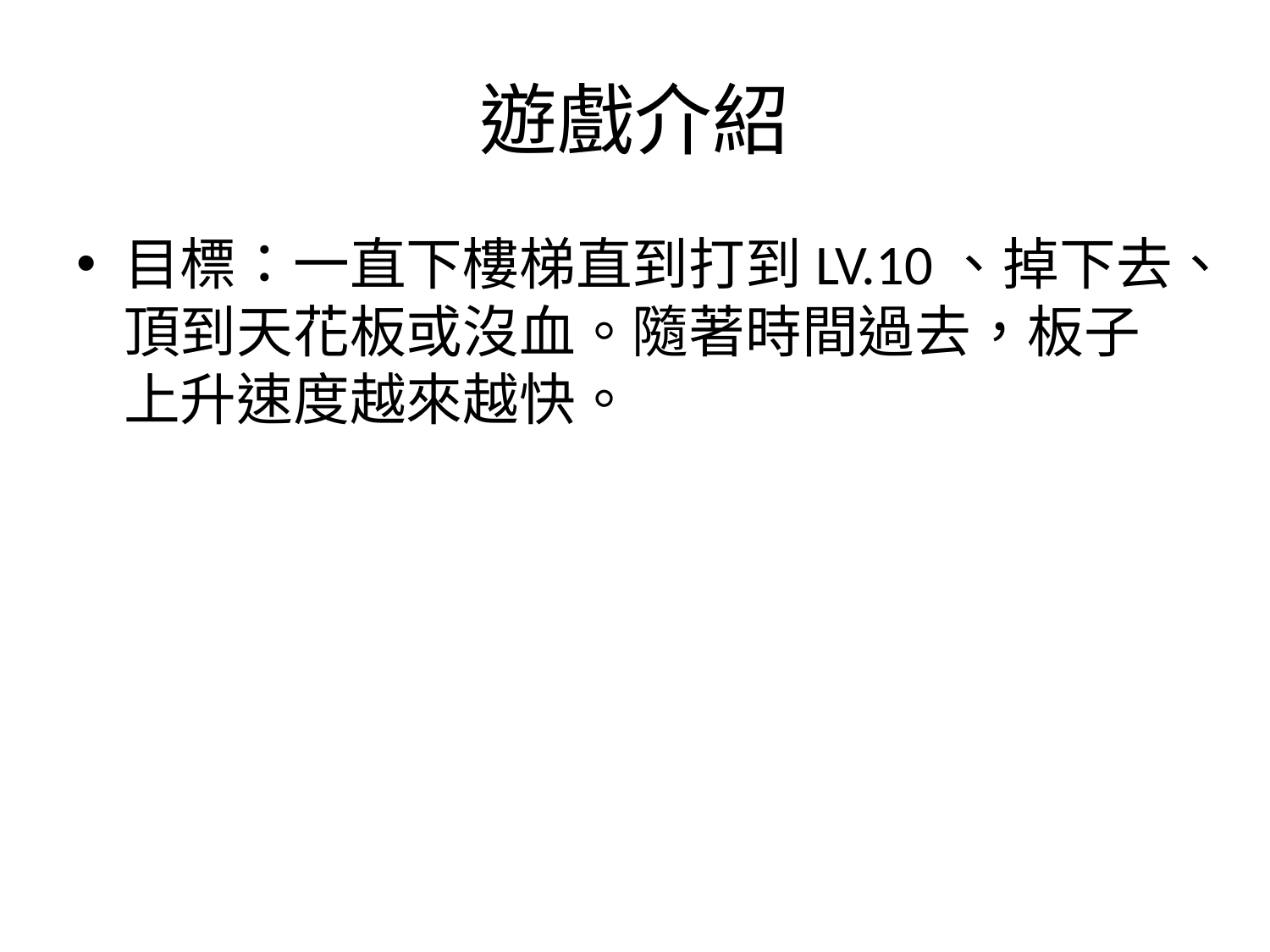

# 遊戲介紹
目標：一直下樓梯直到打到LV.10、掉下去、頂到天花板或沒血。隨著時間過去，板子上升速度越來越快。